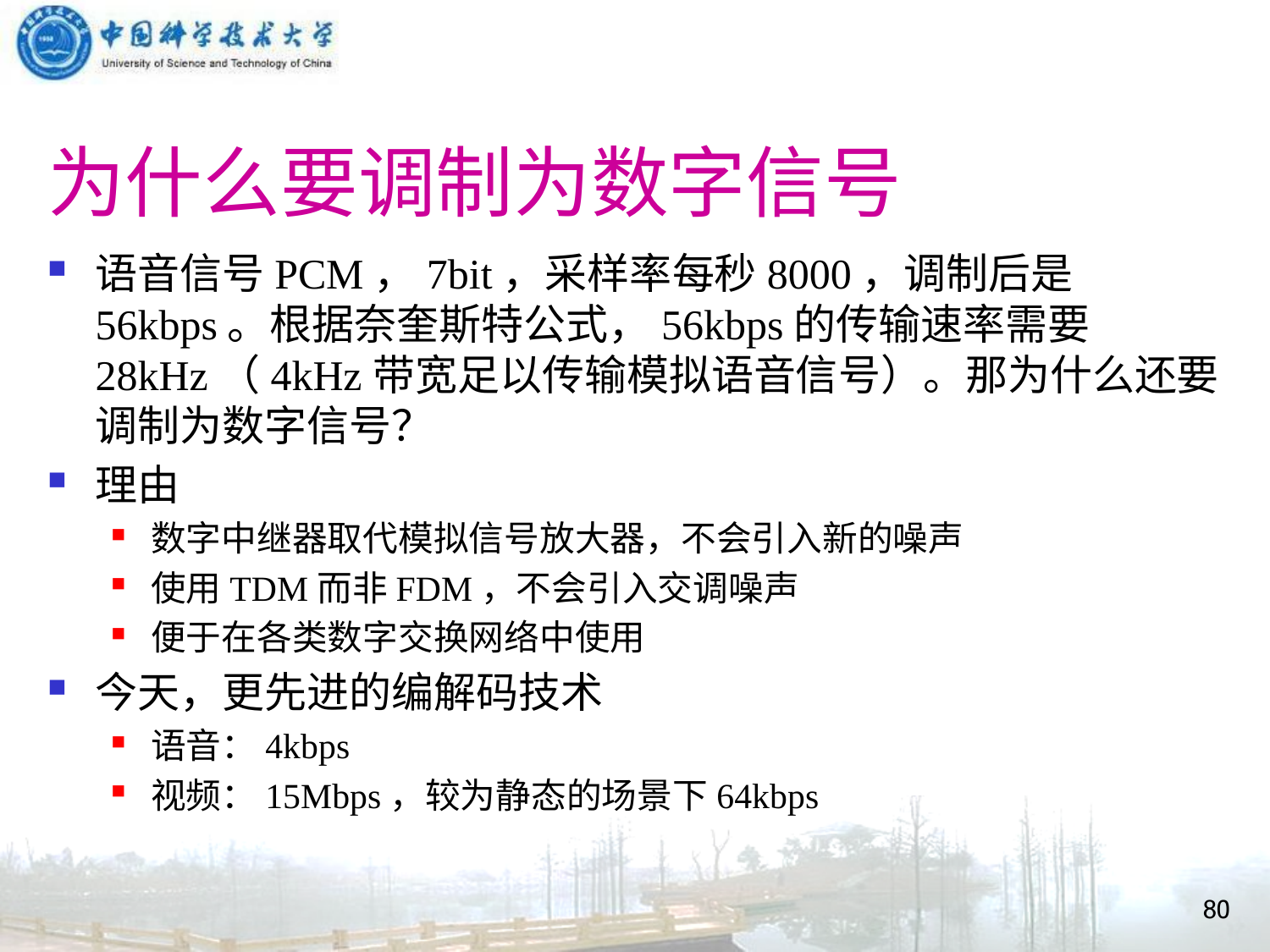

# 为什么要调制为数字信号
语音信号PCM，7bit，采样率每秒8000，调制后是56kbps。根据奈奎斯特公式，56kbps的传输速率需要28kHz（4kHz带宽足以传输模拟语音信号）。那为什么还要调制为数字信号？
理由
数字中继器取代模拟信号放大器，不会引入新的噪声
使用TDM而非FDM，不会引入交调噪声
便于在各类数字交换网络中使用
今天，更先进的编解码技术
语音：4kbps
视频：15Mbps，较为静态的场景下64kbps

80